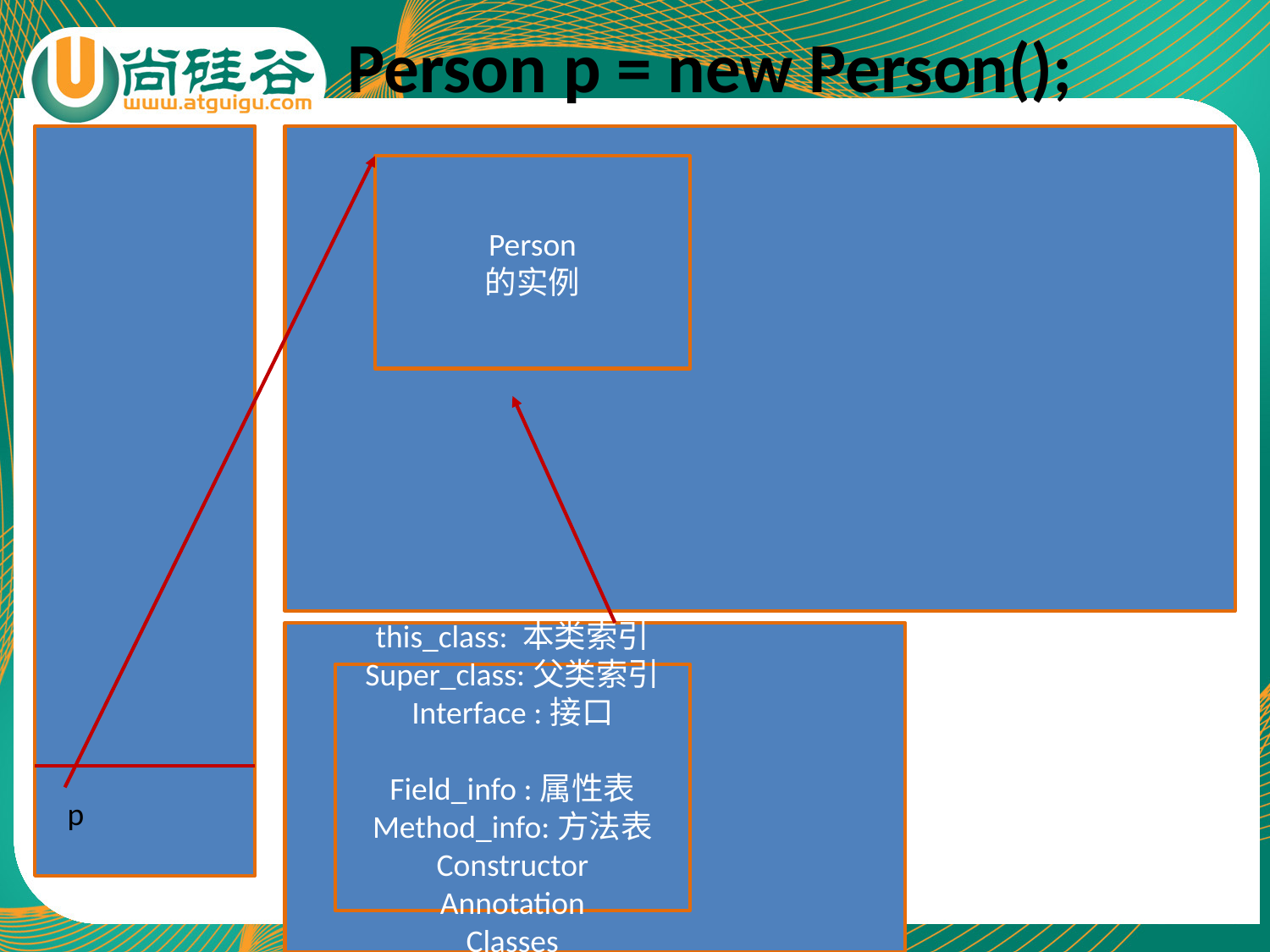

Person p = new Person();

Person
的实例

this_class: 本类索引
Super_class:父类索引
Interface :接口

Field_info :属性表
Method_info:方法表
Constructor
Annotation
Classes
p